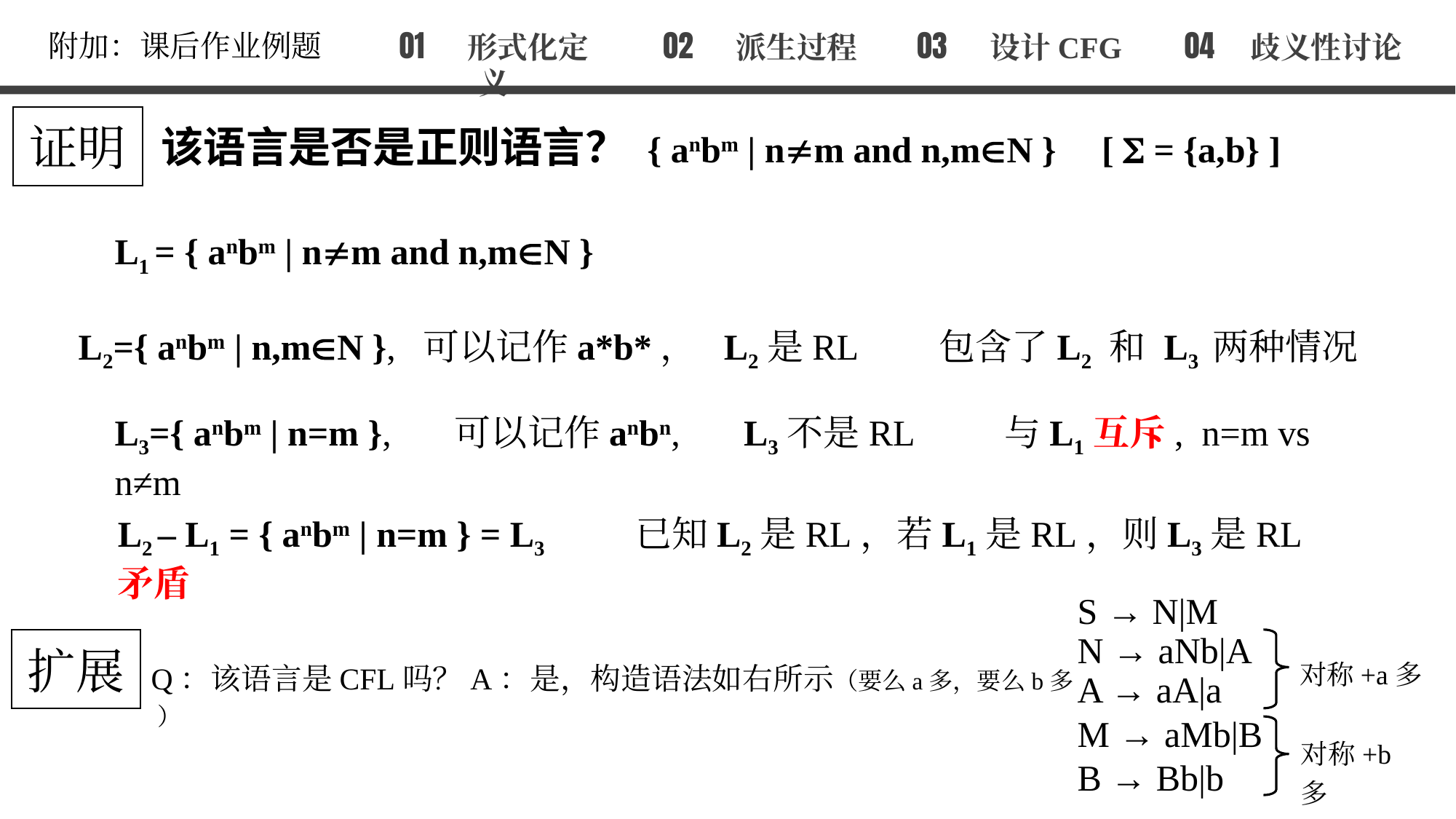

附加：课后作业例题
01     形式化定义
02     派生过程
03     设计CFG
04    歧义性讨论

证明
该语言是否是正则语言？ { anbm | n≠m and n,m∈N }     [ Σ = {a,b} ]
L1 = { anbm | n≠m and n,m∈N }
L2={ anbm | n,m∈N },  可以记作a*b*，  L2是RL        包含了L2 和 L3 两种情况
L3={ anbm | n=m },      可以记作anbn,       L3不是RL         与L1互斥,  n=m vs n≠m
L2 – L1 = { anbm | n=m } = L3         已知L2是RL，若L1是RL，则L3是RL      矛盾
S → N|M
N → aNb|A
A → aA|a
M → aMb|B
B → Bb|b

扩展
对称+a多
Q：该语言是CFL吗？A：是，构造语法如右所示（要么a多，要么b多 ）

对称+b多